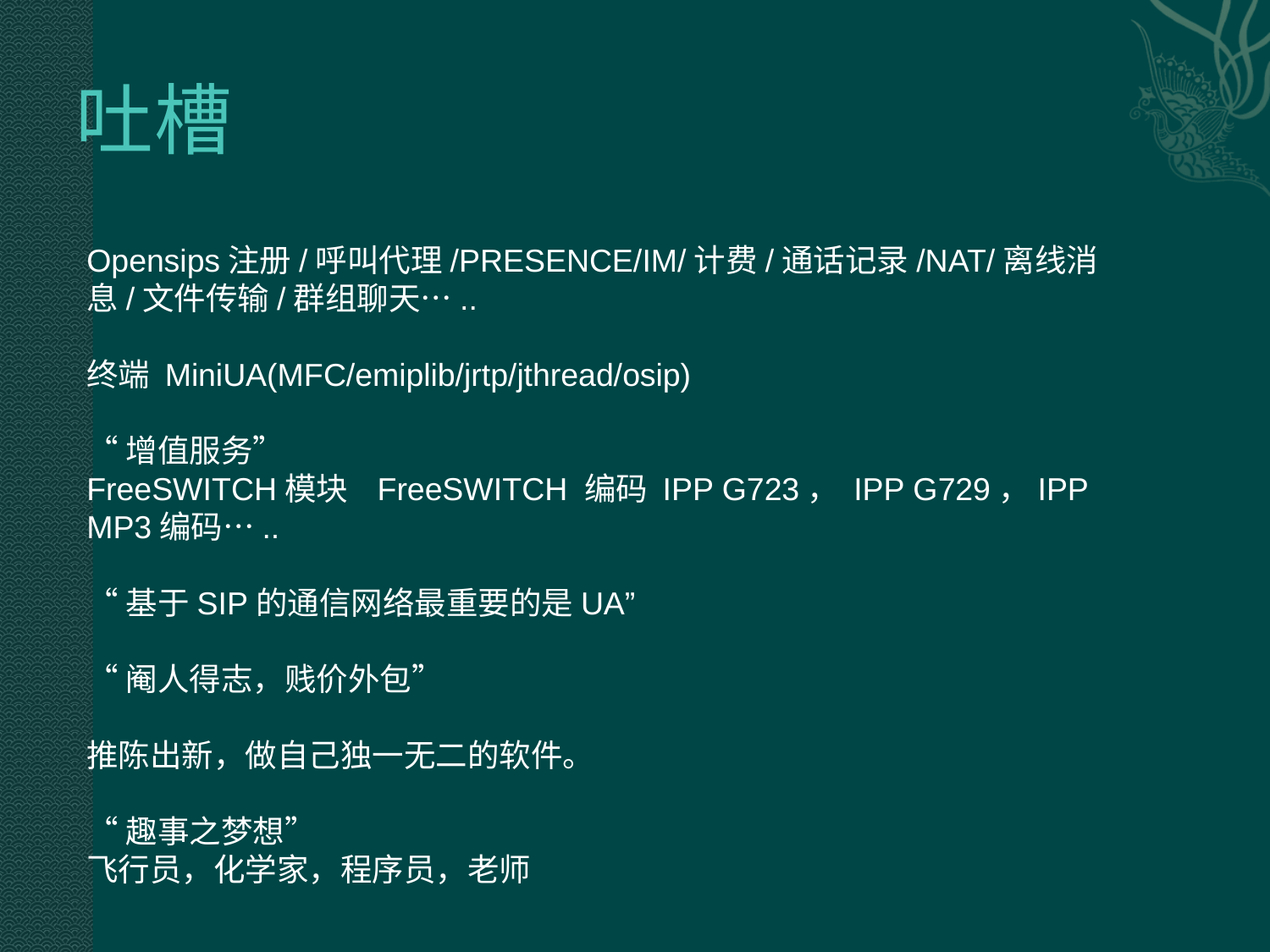

# 吐槽

Opensips注册/呼叫代理/PRESENCE/IM/计费/通话记录/NAT/离线消息/文件传输/群组聊天…..

终端 MiniUA(MFC/emiplib/jrtp/jthread/osip)

“增值服务”
FreeSWITCH模块   FreeSWITCH 编码 IPP G723， IPP G729，IPP MP3编码…..

“基于SIP的通信网络最重要的是UA”

“阉人得志，贱价外包”

推陈出新，做自己独一无二的软件。

“趣事之梦想”
飞行员，化学家，程序员，老师